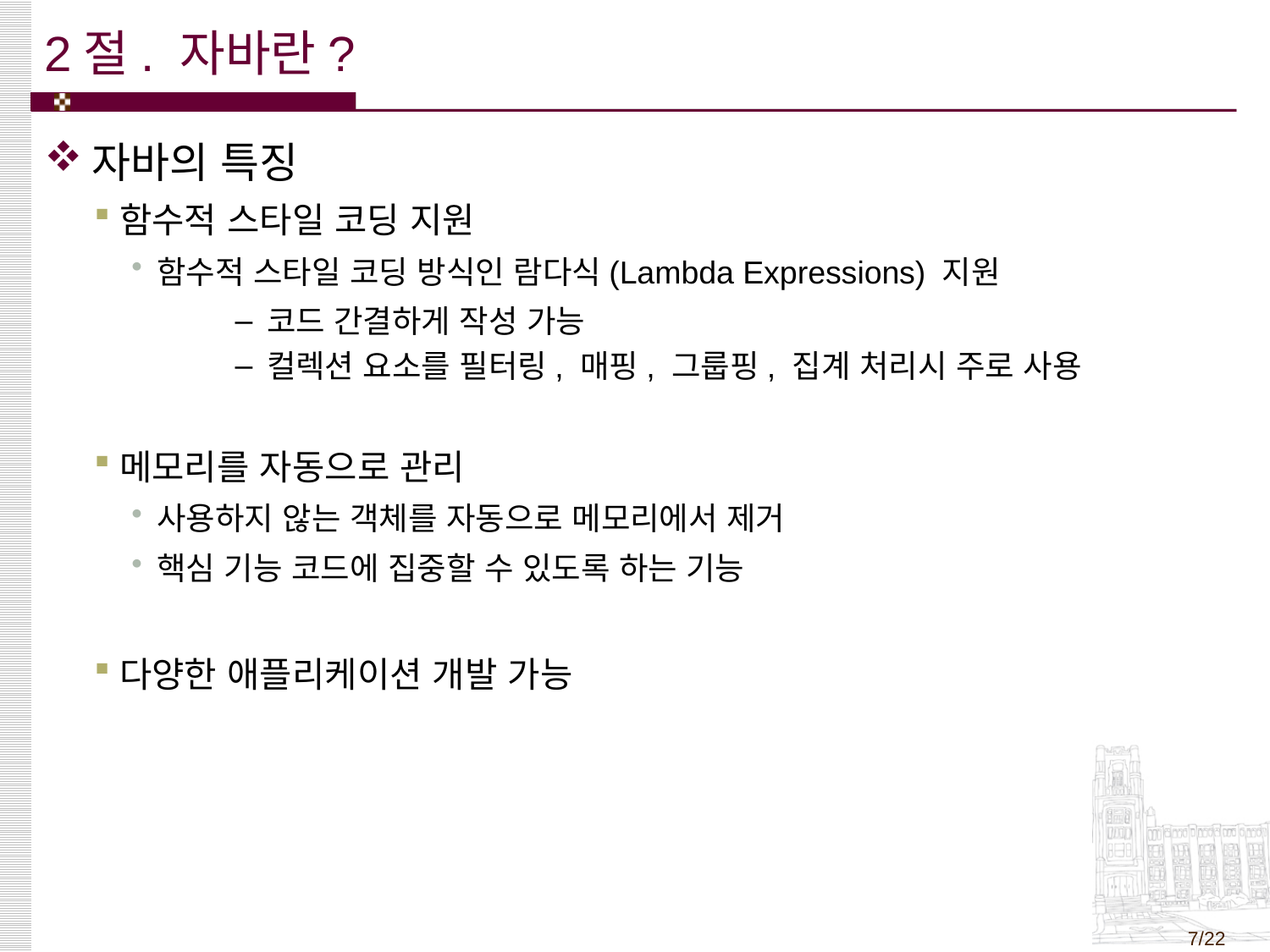

# 2절. 자바란?
자바의 특징
함수적 스타일 코딩 지원
함수적 스타일 코딩 방식인 람다식(Lambda Expressions) 지원
코드 간결하게 작성 가능
컬렉션 요소를 필터링, 매핑, 그룹핑, 집계 처리시 주로 사용

메모리를 자동으로 관리
사용하지 않는 객체를 자동으로 메모리에서 제거
핵심 기능 코드에 집중할 수 있도록 하는 기능

다양한 애플리케이션 개발 가능